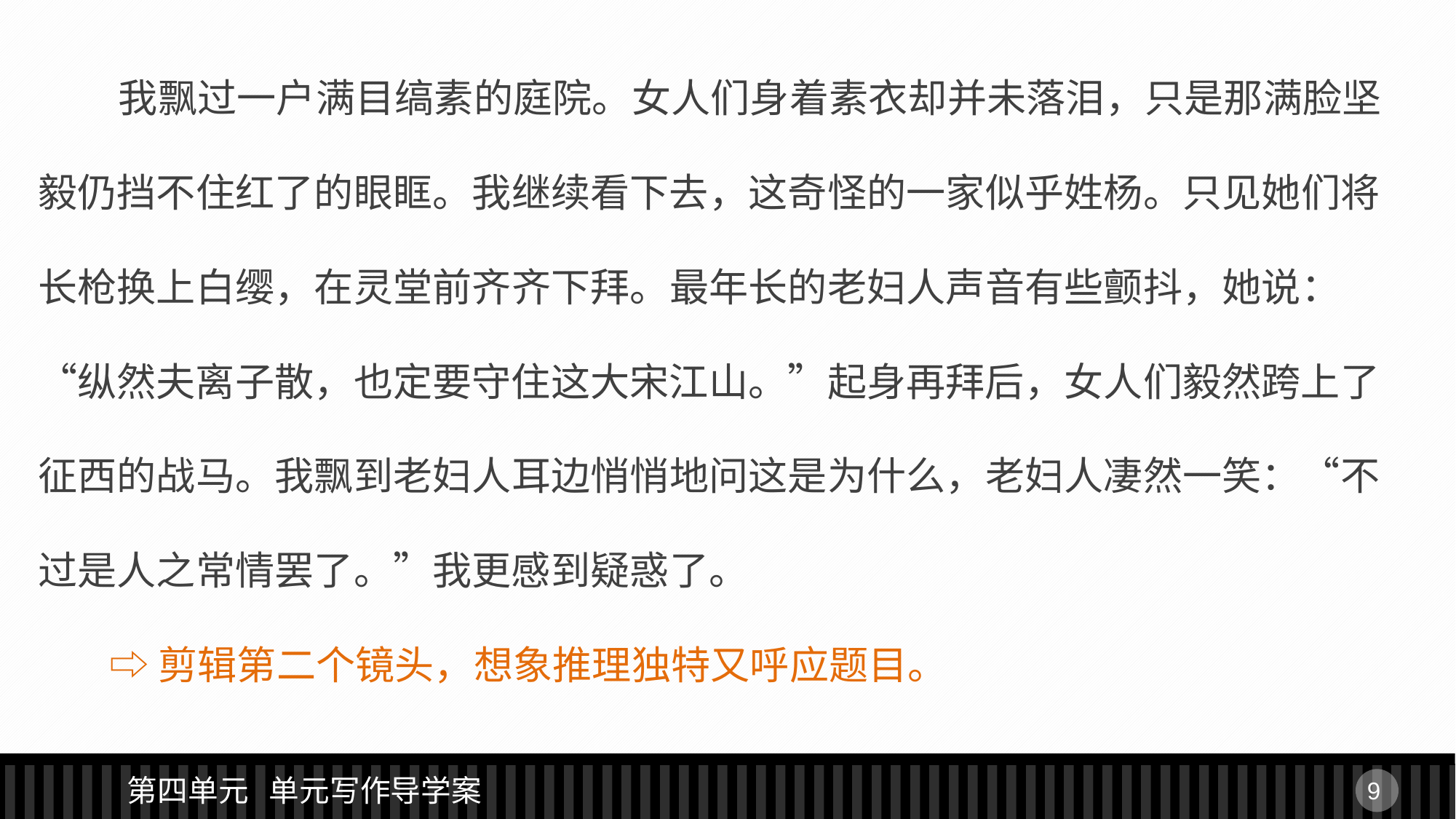

我飘过一户满目缟素的庭院。女人们身着素衣却并未落泪，只是那满脸坚毅仍挡不住红了的眼眶。我继续看下去，这奇怪的一家似乎姓杨。只见她们将长枪换上白缨，在灵堂前齐齐下拜。最年长的老妇人声音有些颤抖，她说：“纵然夫离子散，也定要守住这大宋江山。”起身再拜后，女人们毅然跨上了征西的战马。我飘到老妇人耳边悄悄地问这是为什么，老妇人凄然一笑：“不过是人之常情罢了。”我更感到疑惑了。
        ⇨剪辑第二个镜头，想象推理独特又呼应题目。